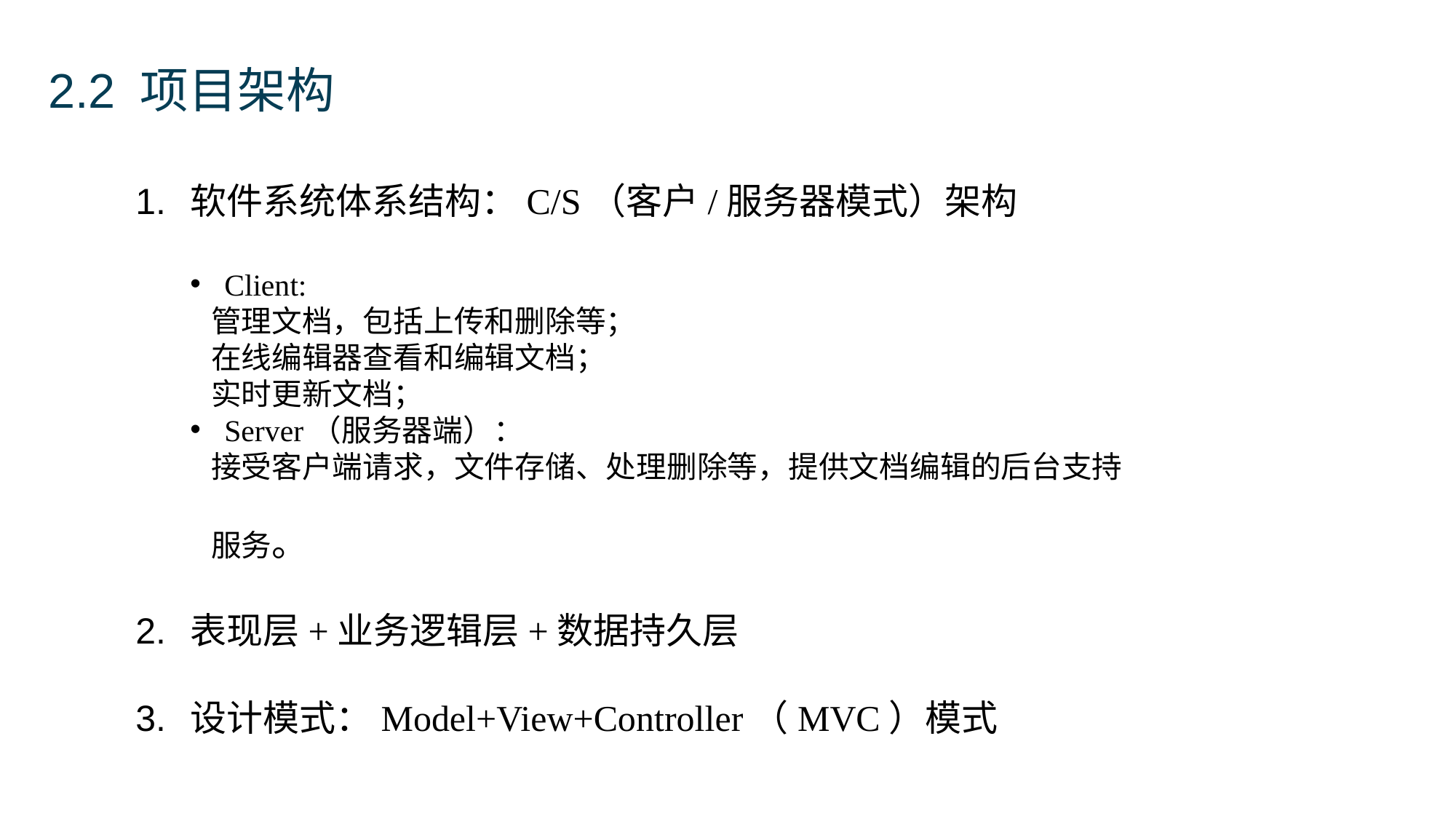

2.2 项目架构

软件系统体系结构：C/S（客户/服务器模式）架构

Client:
  管理文档，包括上传和删除等；
  在线编辑器查看和编辑文档；
  实时更新文档；
Server（服务器端）：
  接受客户端请求，文件存储、处理删除等，提供文档编辑的后台支持
  服务。

表现层+业务逻辑层+数据持久层

设计模式：Model+View+Controller（MVC）模式